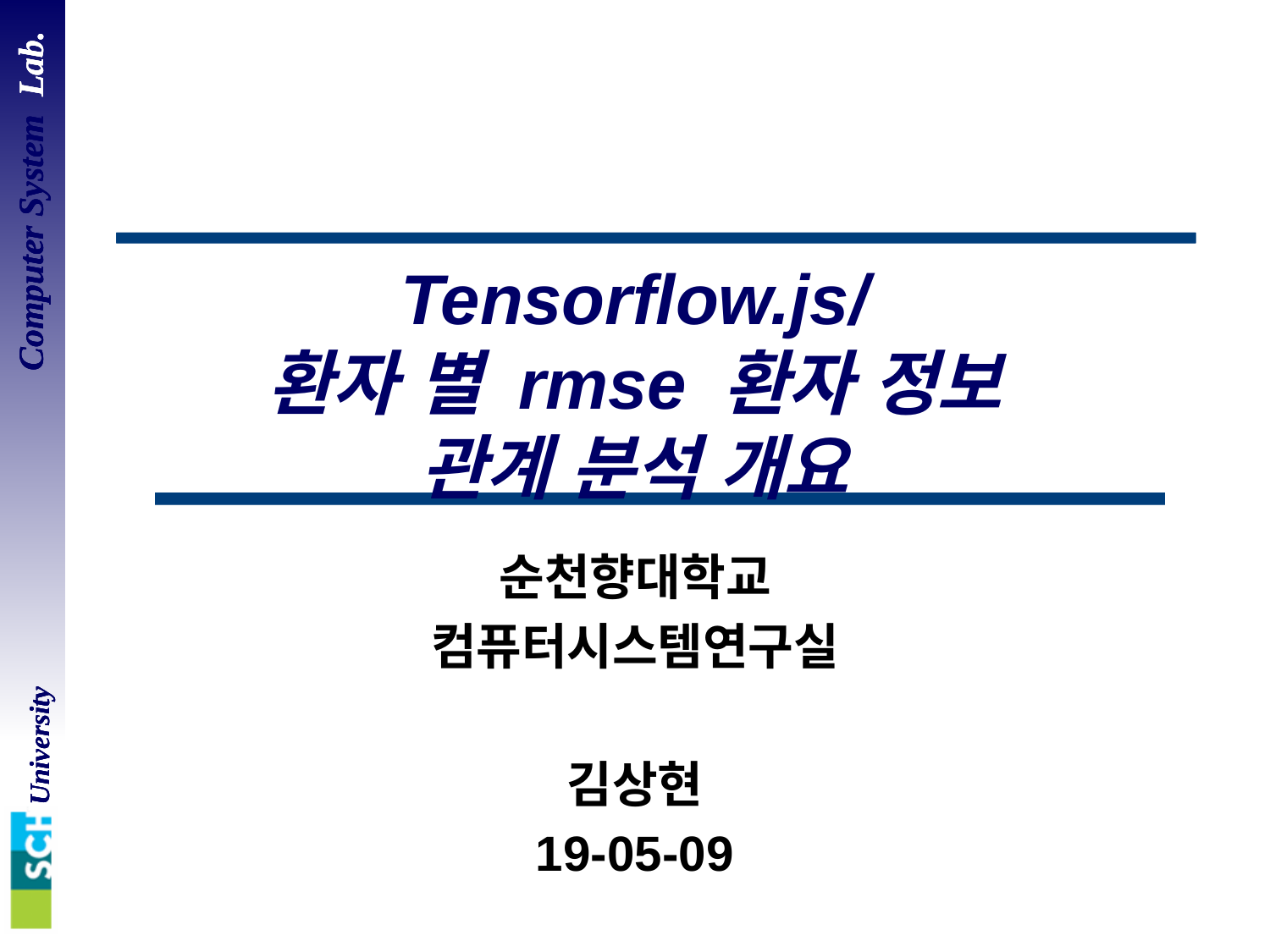

# Tensorflow.js/ 환자 별 rmse 환자 정보 관계 분석 개요
순천향대학교
컴퓨터시스템연구실

김상현
19-05-09